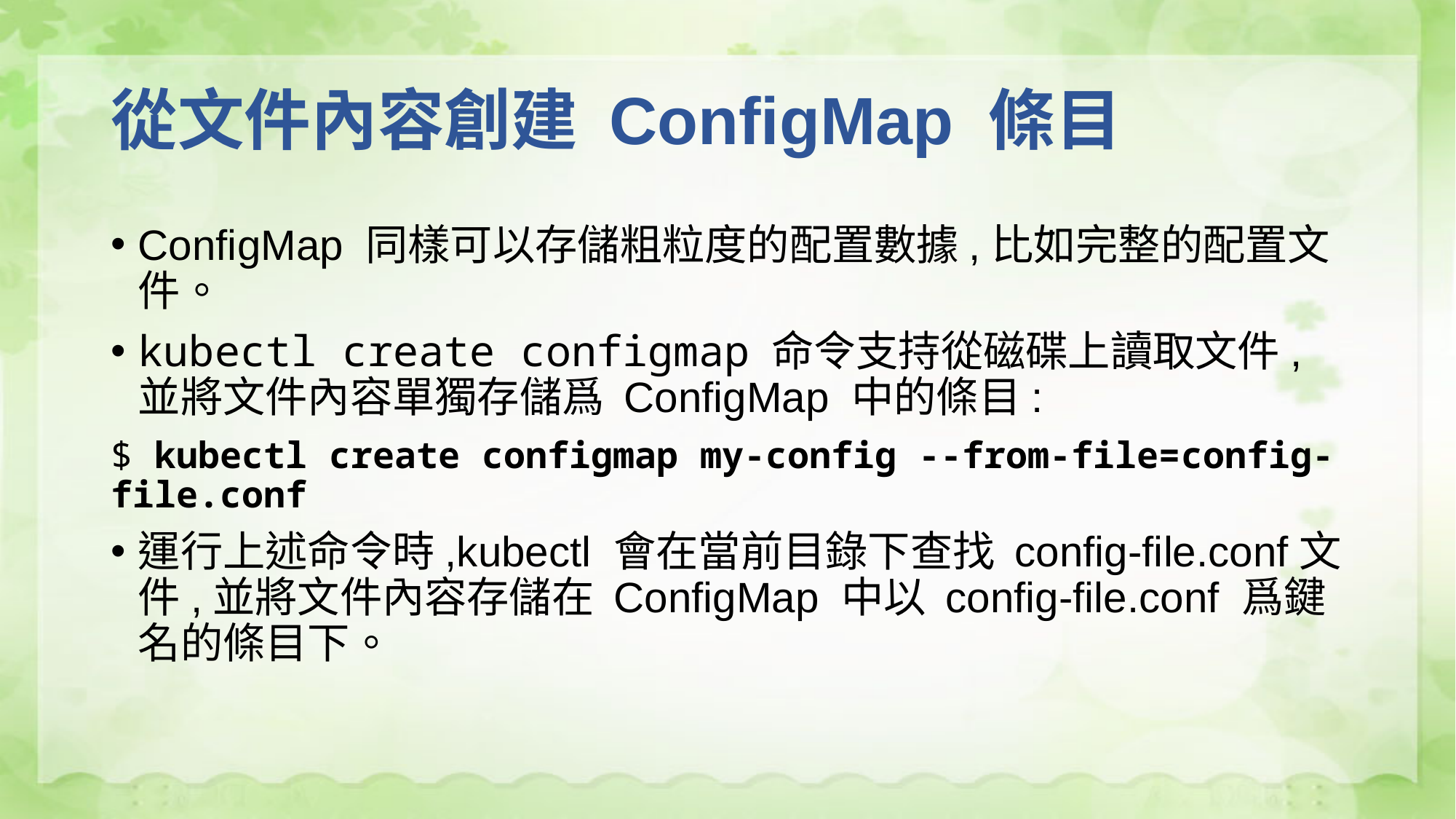

# 從文件內容創建 ConfigMap 條目
ConfigMap 同樣可以存儲粗粒度的配置數據,比如完整的配置文件。
kubectl create configmap 命令支持從磁碟上讀取文件,並將文件內容單獨存儲爲 ConfigMap 中的條目:
$ kubectl create configmap my-config --from-file=config-file.conf
運行上述命令時,kubectl 會在當前目錄下查找 config-file.conf文件,並將文件內容存儲在 ConfigMap 中以 config-file.conf 爲鍵名的條目下。